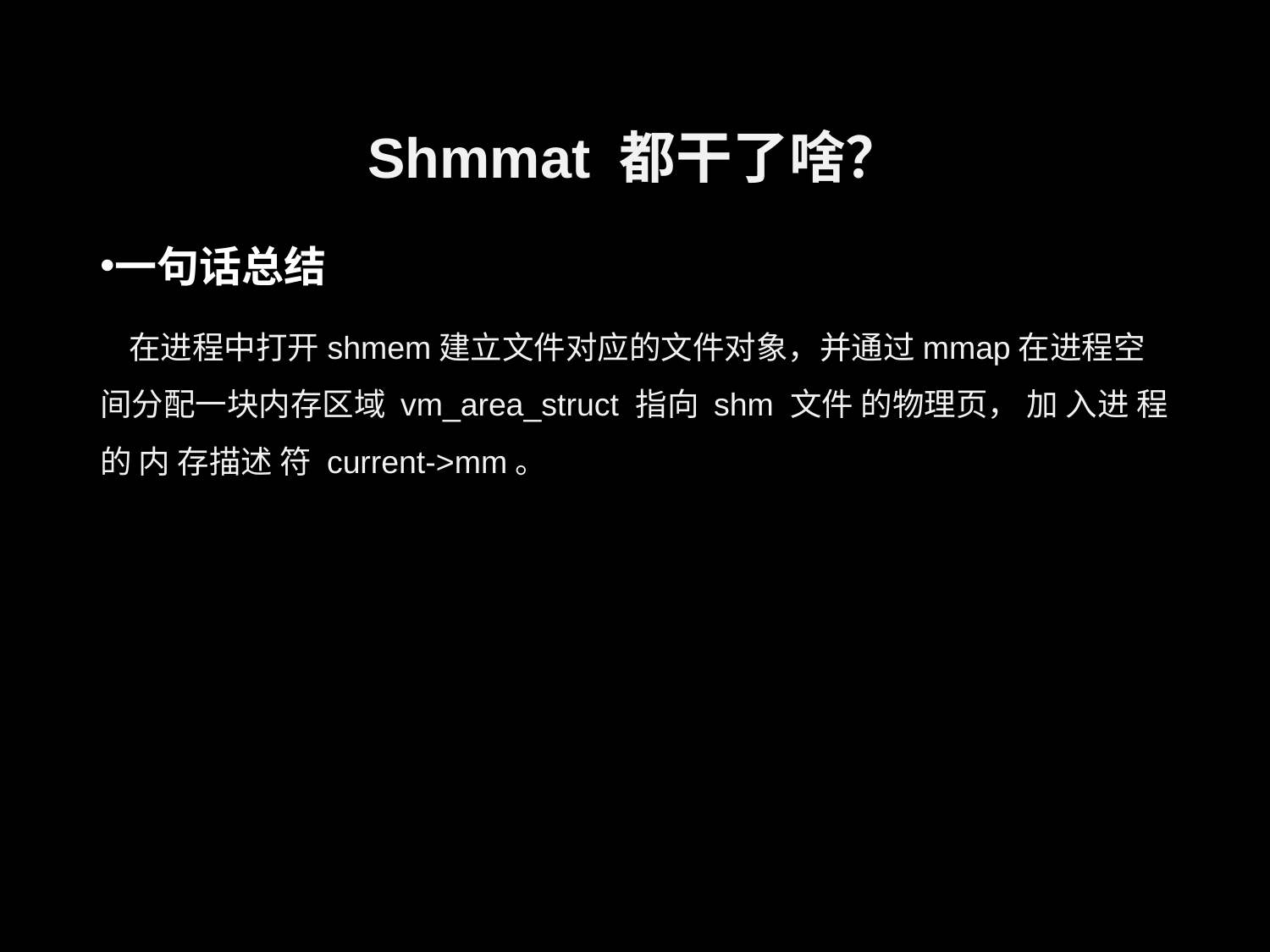

# Shmmat 都干了啥？
一句话总结
   在进程中打开shmem建立文件对应的文件对象，并通过mmap在进程空间分配一块内存区域 vm_area_struct 指向 shm 文件 的物理页， 加 入进 程的 内 存描述 符 current->mm。